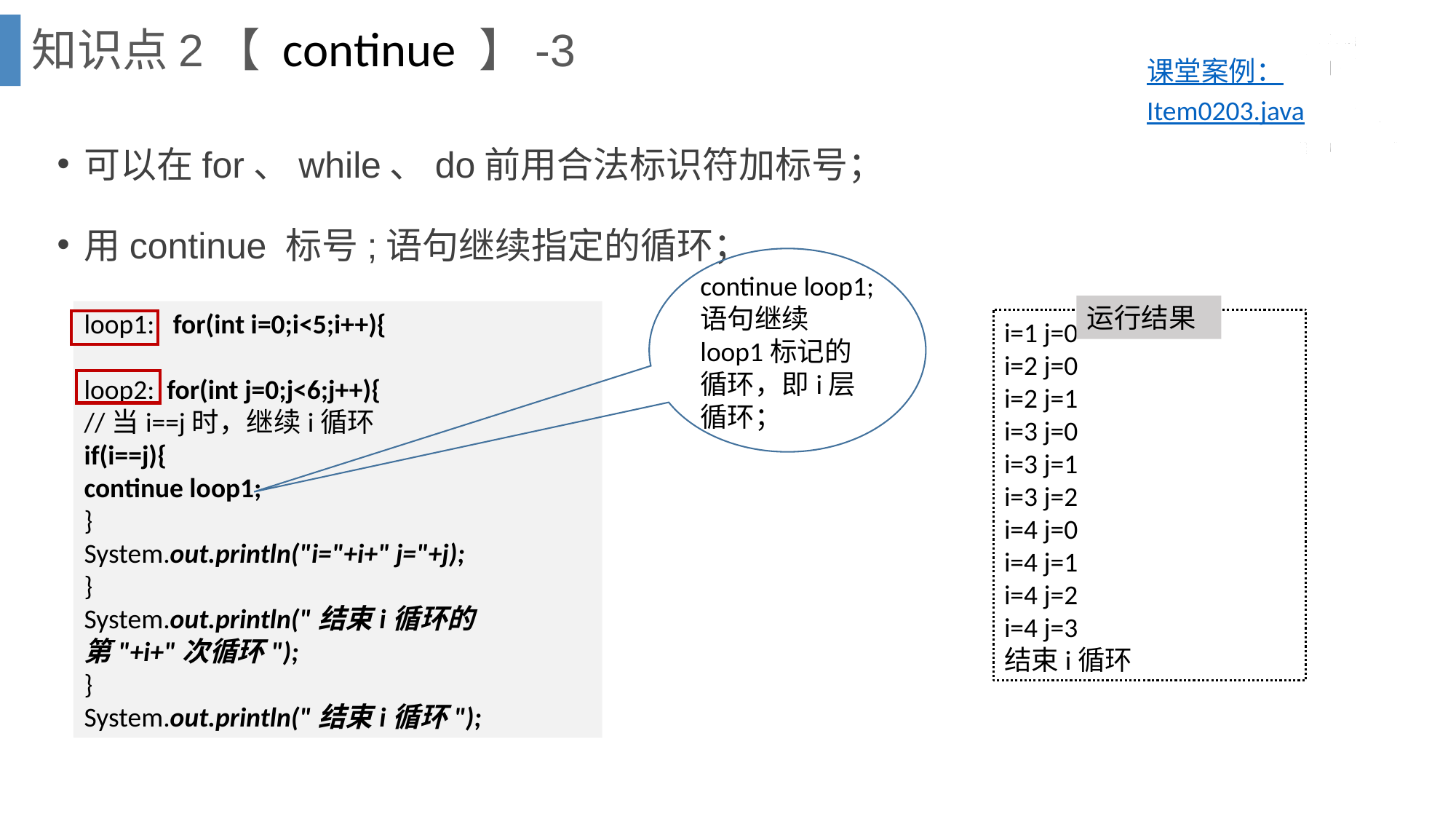

知识点2【 continue 】-3
课堂案例：Item0203.java
可以在for、while、do前用合法标识符加标号；
用continue 标号;语句继续指定的循环；
continue loop1;语句继续loop1标记的循环，即i层循环；
运行结果
loop1:   for(int i=0;i<5;i++){

loop2:  for(int j=0;j<6;j++){
//当i==j时，继续i循环
if(i==j){
continue loop1;
}
System.out.println("i="+i+" j="+j);
}
System.out.println("结束i循环的第"+i+"次循环");
}
System.out.println("结束i循环");
i=1 j=0
i=2 j=0
i=2 j=1
i=3 j=0
i=3 j=1
i=3 j=2
i=4 j=0
i=4 j=1
i=4 j=2
i=4 j=3
结束i循环